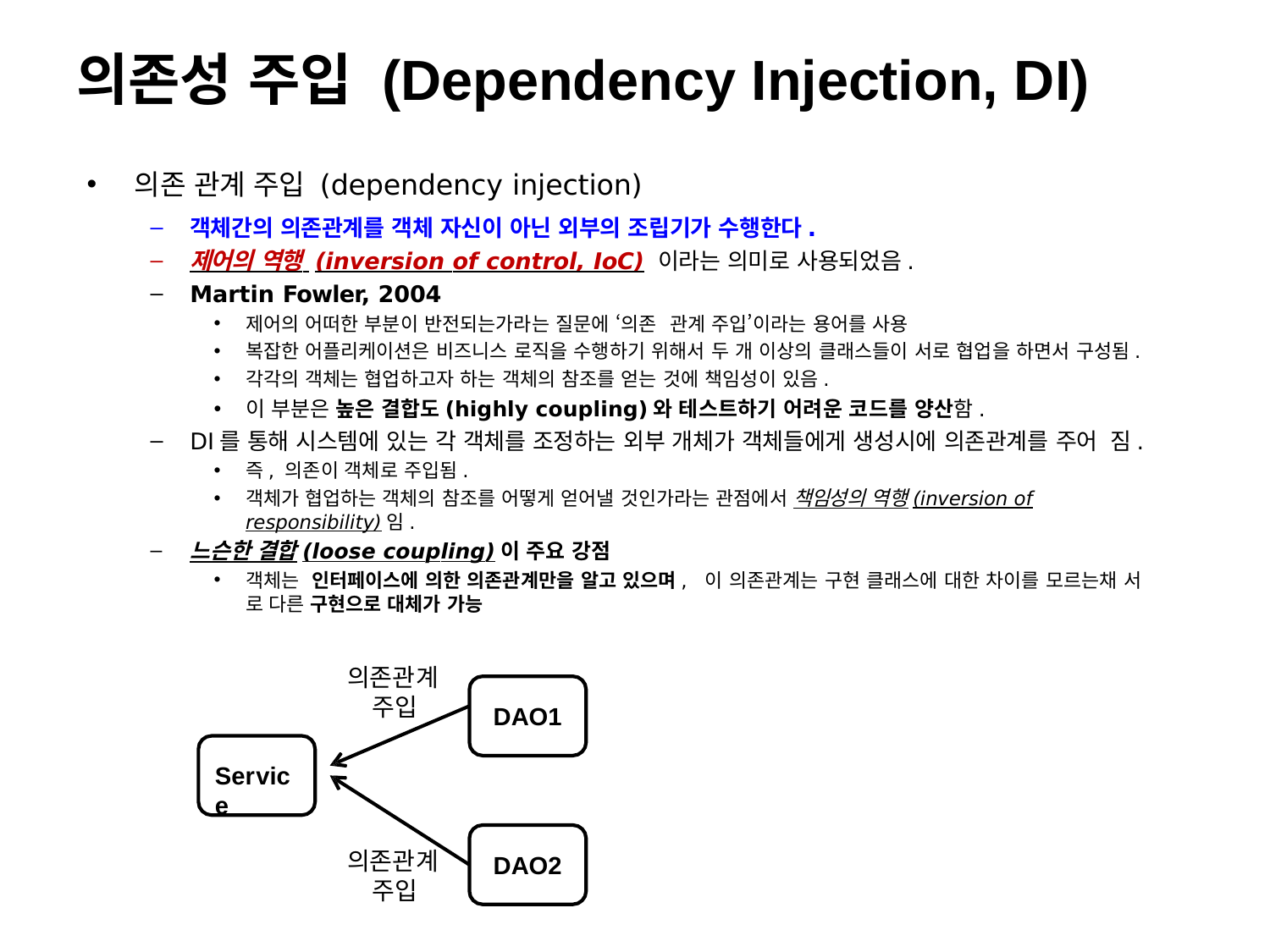

# 의존성 주입 (Dependency Injection, DI)
의존 관계 주입 (dependency injection)
객체간의 의존관계를 객체 자신이 아닌 외부의 조립기가 수행한다.
제어의 역행 (inversion of control, IoC) 이라는 의미로 사용되었음.
Martin Fowler, 2004
제어의 어떠한 부분이 반전되는가라는 질문에 ‘의존 관계 주입’이라는 용어를 사용
복잡한 어플리케이션은 비즈니스 로직을 수행하기 위해서 두 개 이상의 클래스들이 서로 협업을 하면서 구성됨.
각각의 객체는 협업하고자 하는 객체의 참조를 얻는 것에 책임성이 있음.
이 부분은 높은 결합도(highly coupling)와 테스트하기 어려운 코드를 양산함.
DI를 통해 시스템에 있는 각 객체를 조정하는 외부 개체가 객체들에게 생성시에 의존관계를 주어  짐.
즉, 의존이 객체로 주입됨.
객체가 협업하는 객체의 참조를 어떻게 얻어낼 것인가라는 관점에서 책임성의 역행(inversion of
responsibility)임.
느슨한 결합(loose coupling)이 주요 강점
객체는 인터페이스에 의한 의존관계만을 알고 있으며, 이 의존관계는 구현 클래스에 대한 차이를 모르는채 서
로 다른 구현으로 대체가 가능
의존관계  주입

DAO1

Service

의존관계  주입
DAO2